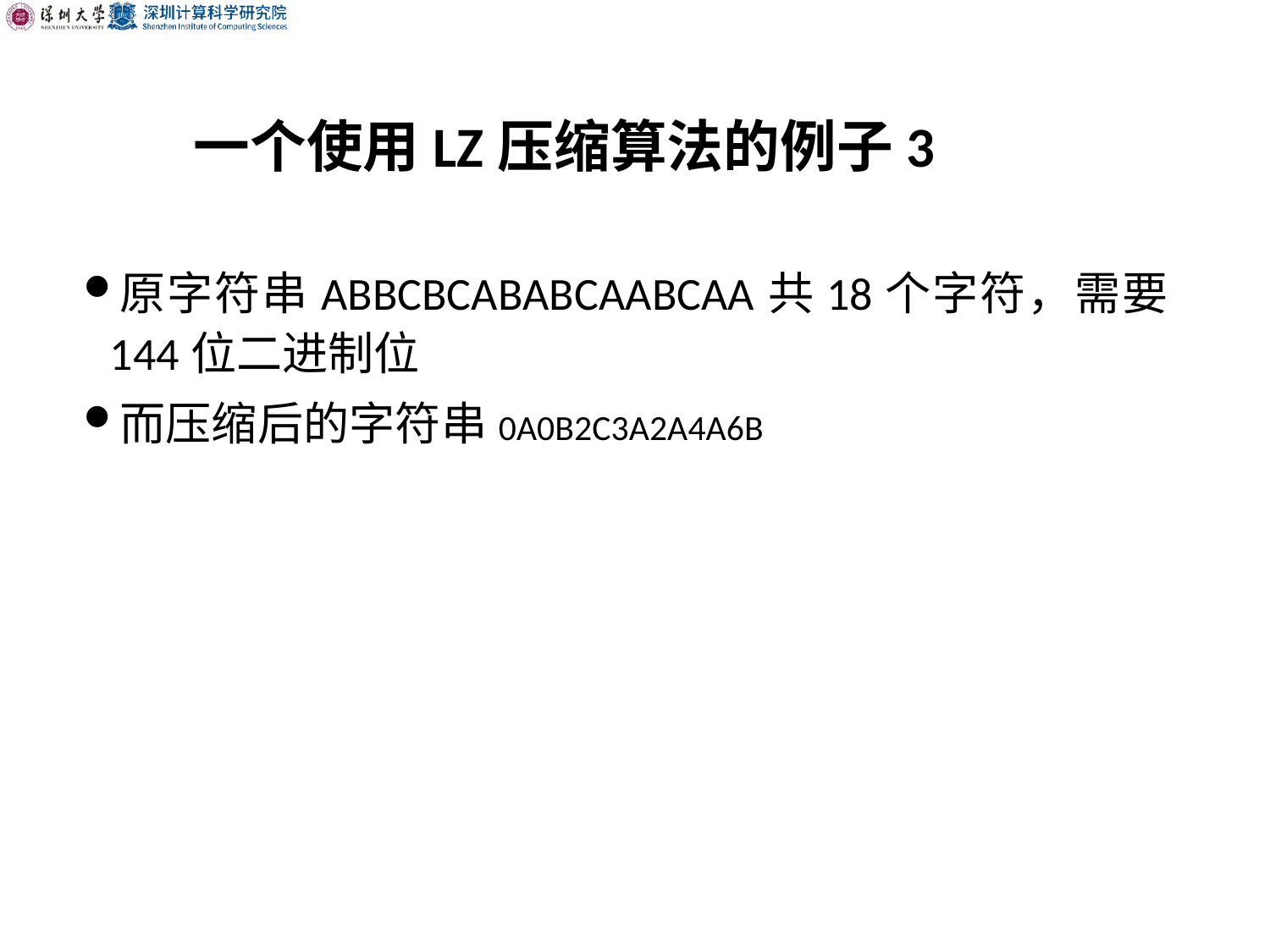

一个使用LZ压缩算法的例子3
原字符串ABBCBCABABCAABCAA共18个字符，需要144位二进制位
而压缩后的字符串0A0B2C3A2A4A6B